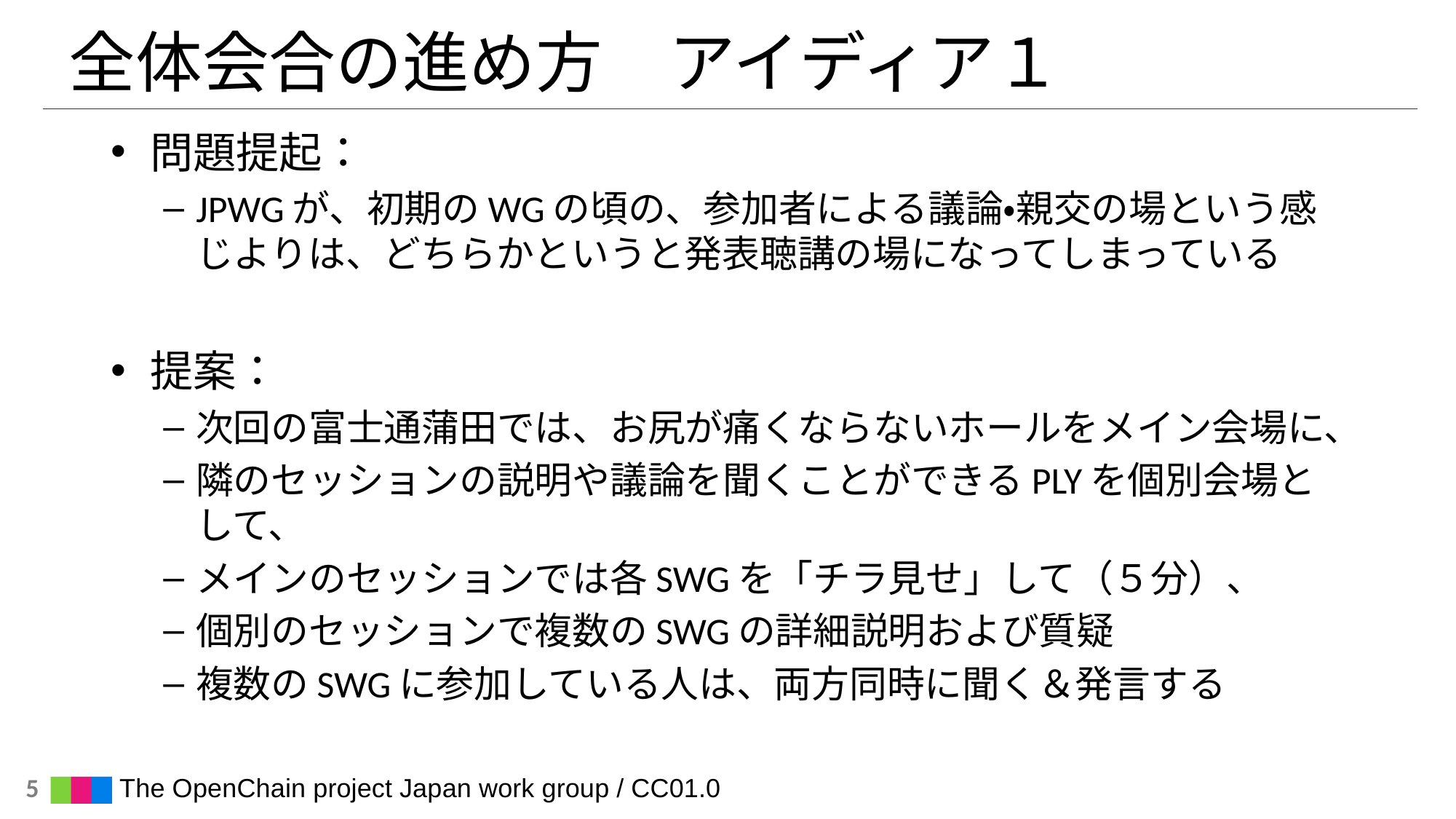

# 全体会合の進め方　アイディア１
問題提起：
JPWGが、初期のWGの頃の、参加者による議論・親交の場という感じよりは、どちらかというと発表聴講の場になってしまっている

提案：
次回の富士通蒲田では、お尻が痛くならないホールをメイン会場に、
隣のセッションの説明や議論を聞くことができるPLYを個別会場として、
メインのセッションでは各SWGを「チラ見せ」して（５分）、
個別のセッションで複数のSWGの詳細説明および質疑
複数のSWGに参加している人は、両方同時に聞く＆発言する